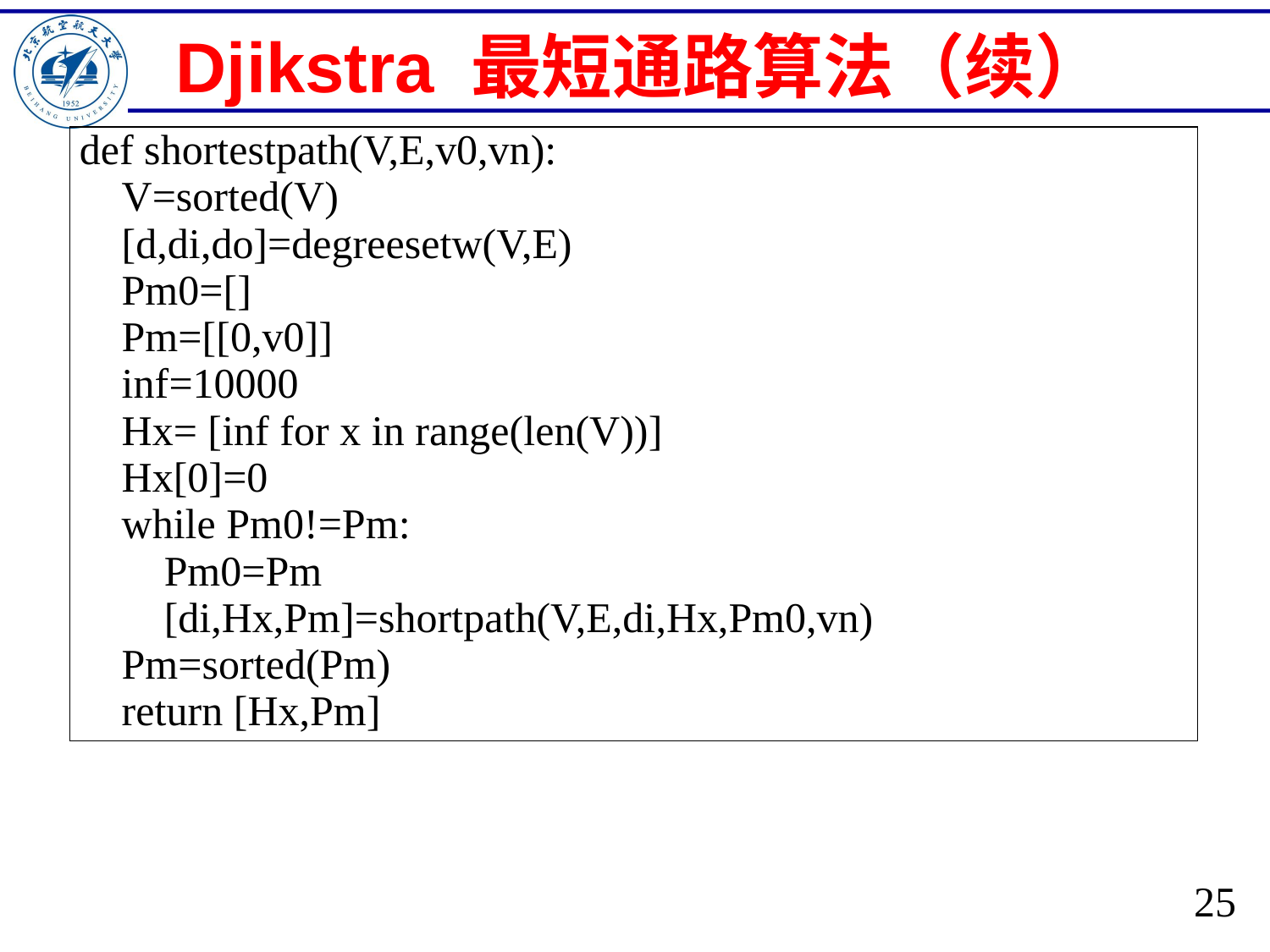

# Djikstra 最短通路算法（续）
| def shortestpath(V,E,v0,vn): V=sorted(V) [d,di,do]=degreesetw(V,E) Pm0=[] Pm=[[0,v0]] inf=10000 Hx= [inf for x in range(len(V))] Hx[0]=0 while Pm0!=Pm: Pm0=Pm [di,Hx,Pm]=shortpath(V,E,di,Hx,Pm0,vn) Pm=sorted(Pm) return [Hx,Pm] |
| --- |